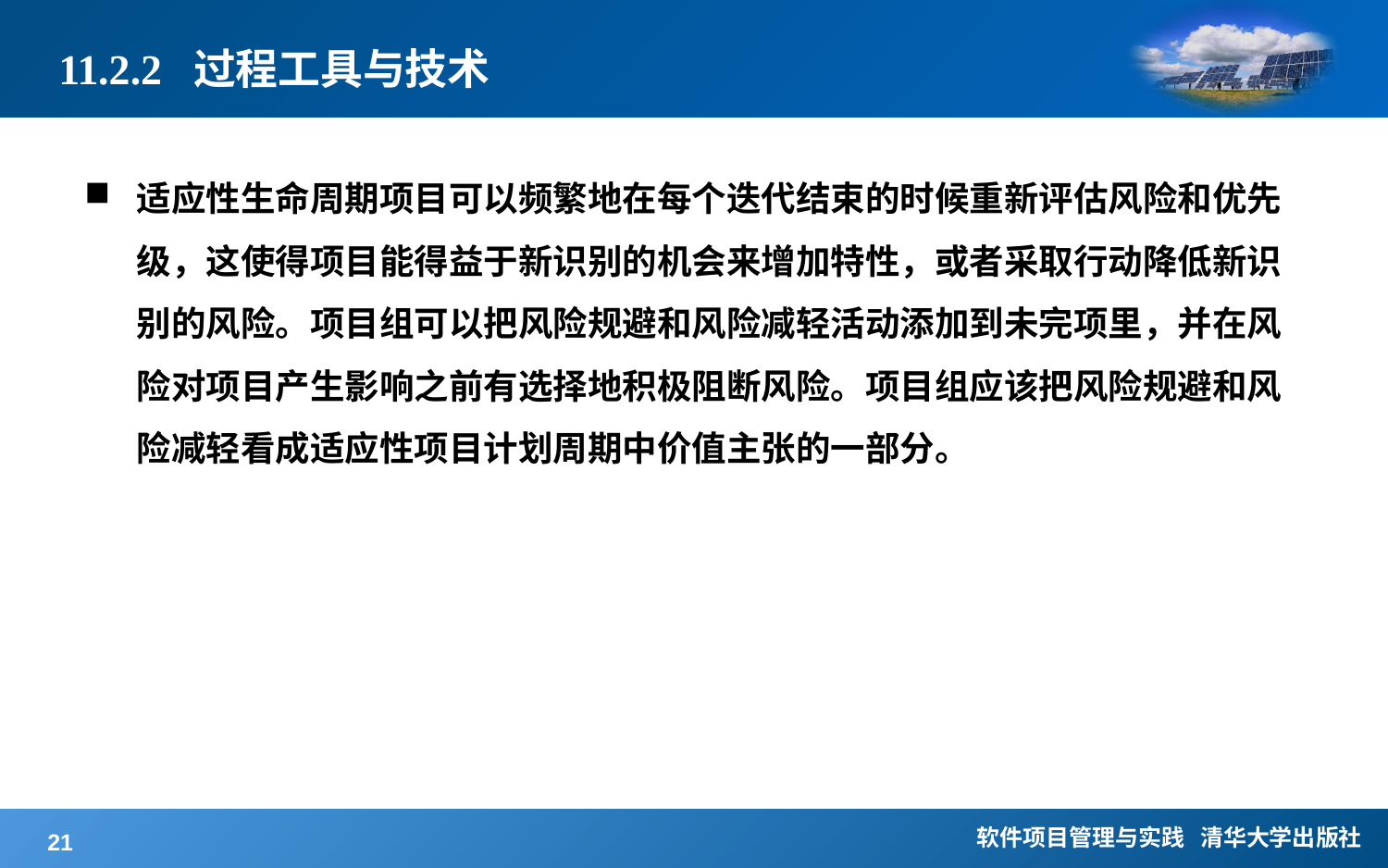

# 11.2.2  过程工具与技术
适应性生命周期项目可以频繁地在每个迭代结束的时候重新评估风险和优先级，这使得项目能得益于新识别的机会来增加特性，或者采取行动降低新识别的风险。项目组可以把风险规避和风险减轻活动添加到未完项里，并在风险对项目产生影响之前有选择地积极阻断风险。项目组应该把风险规避和风险减轻看成适应性项目计划周期中价值主张的一部分。